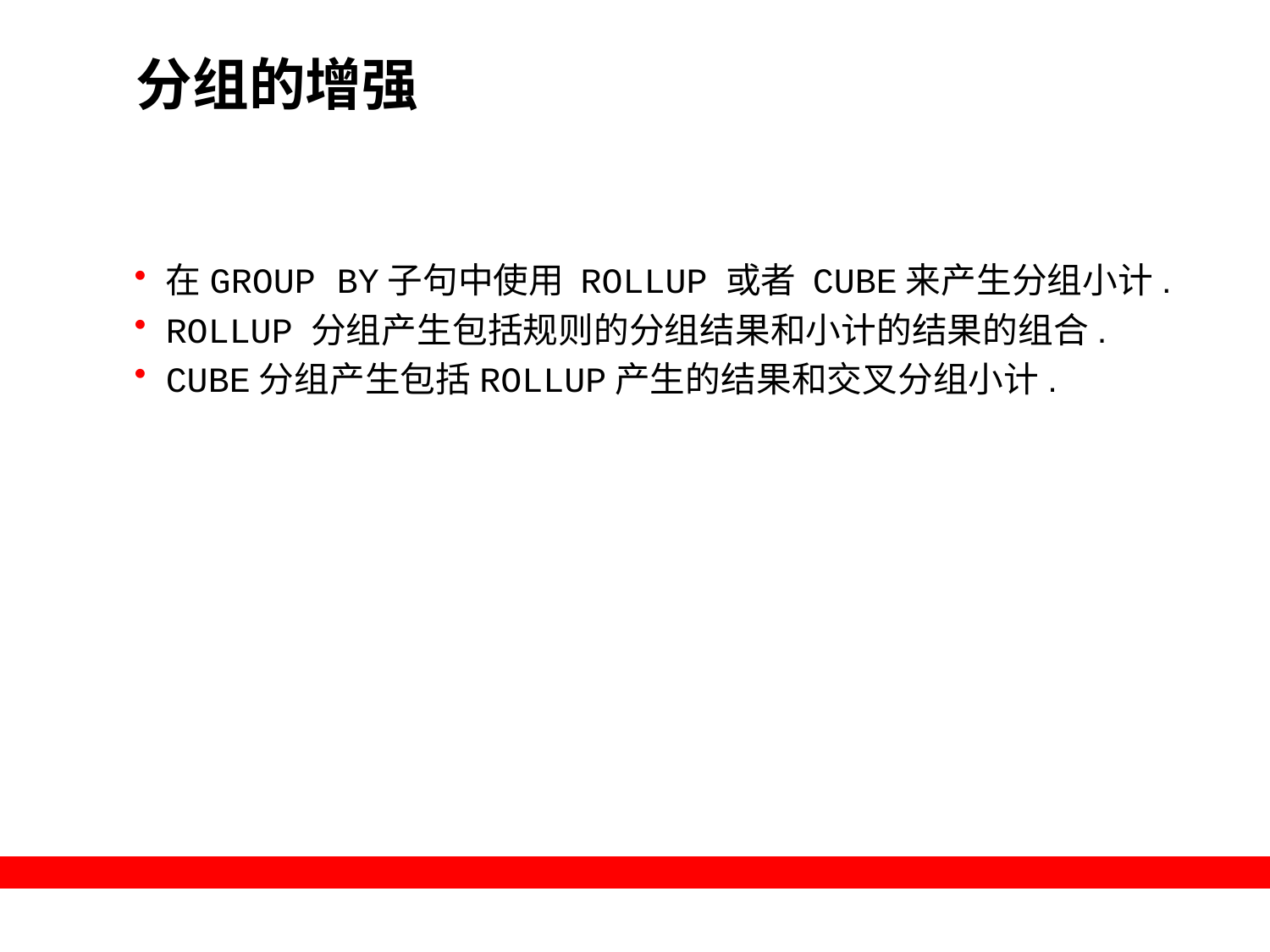

# 分组的增强
在GROUP BY子句中使用 ROLLUP 或者 CUBE来产生分组小计.
ROLLUP 分组产生包括规则的分组结果和小计的结果的组合.
CUBE分组产生包括ROLLUP产生的结果和交叉分组小计.